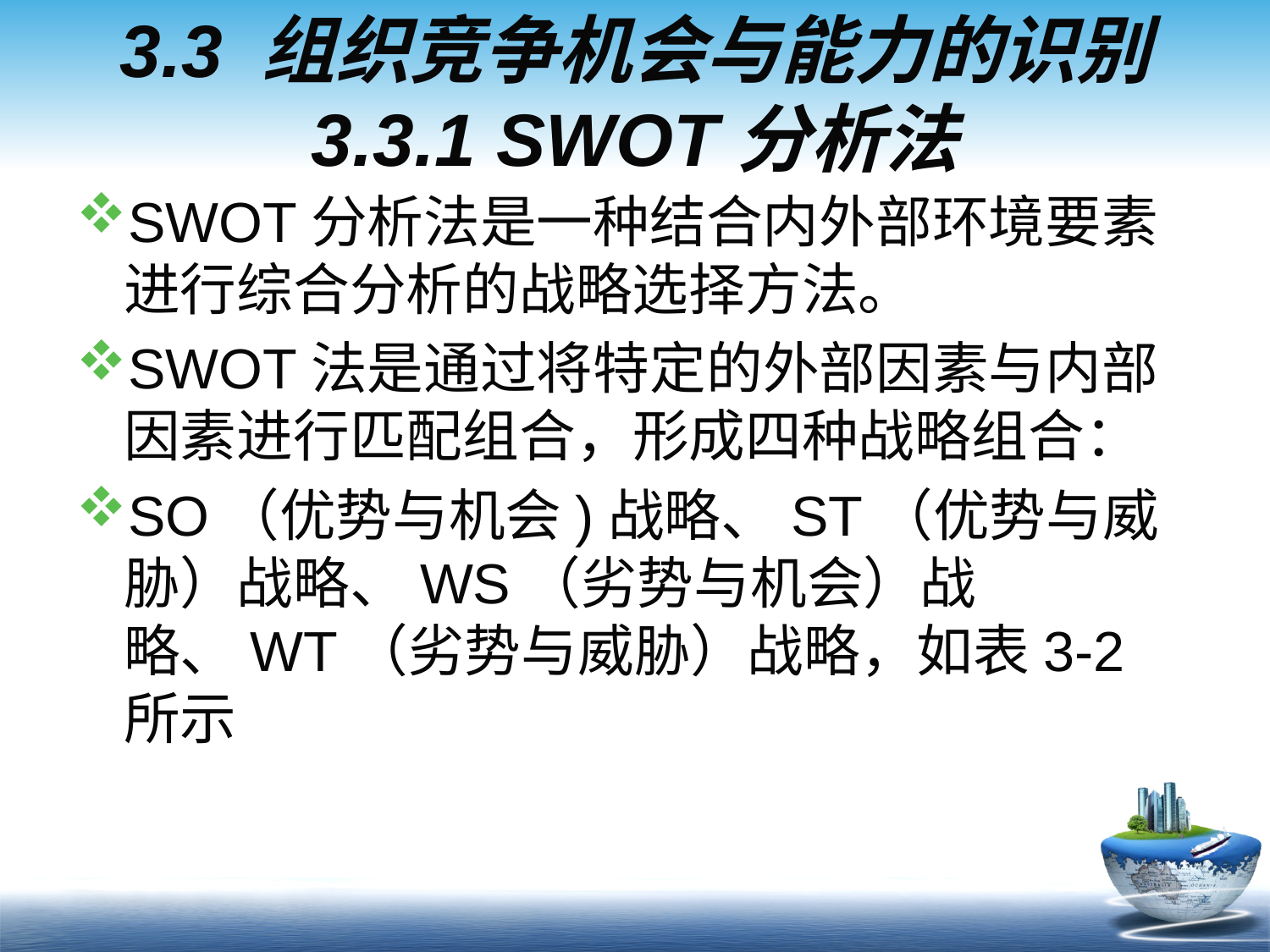

# 3.3 组织竞争机会与能力的识别 3.3.1 SWOT分析法
SWOT分析法是一种结合内外部环境要素进行综合分析的战略选择方法。
SWOT法是通过将特定的外部因素与内部因素进行匹配组合，形成四种战略组合：
SO（优势与机会)战略、ST（优势与威胁）战略、WS（劣势与机会）战略、WT（劣势与威胁）战略，如表3-2所示